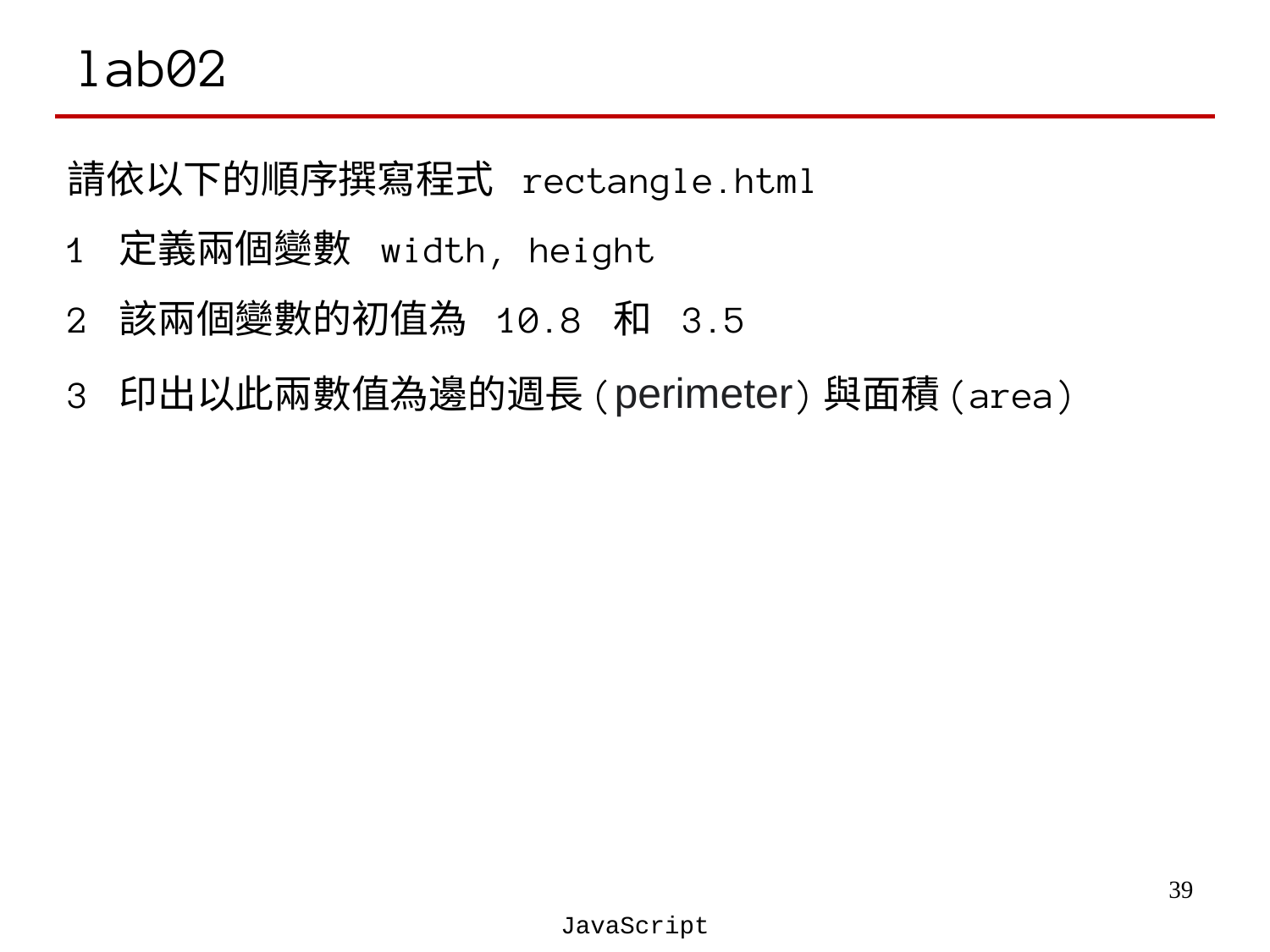

# lab02
請依以下的順序撰寫程式 rectangle.html
1 定義兩個變數 width, height
2 該兩個變數的初值為 10.8 和 3.5
3 印出以此兩數值為邊的週長(perimeter)與面積(area)
39
JavaScript